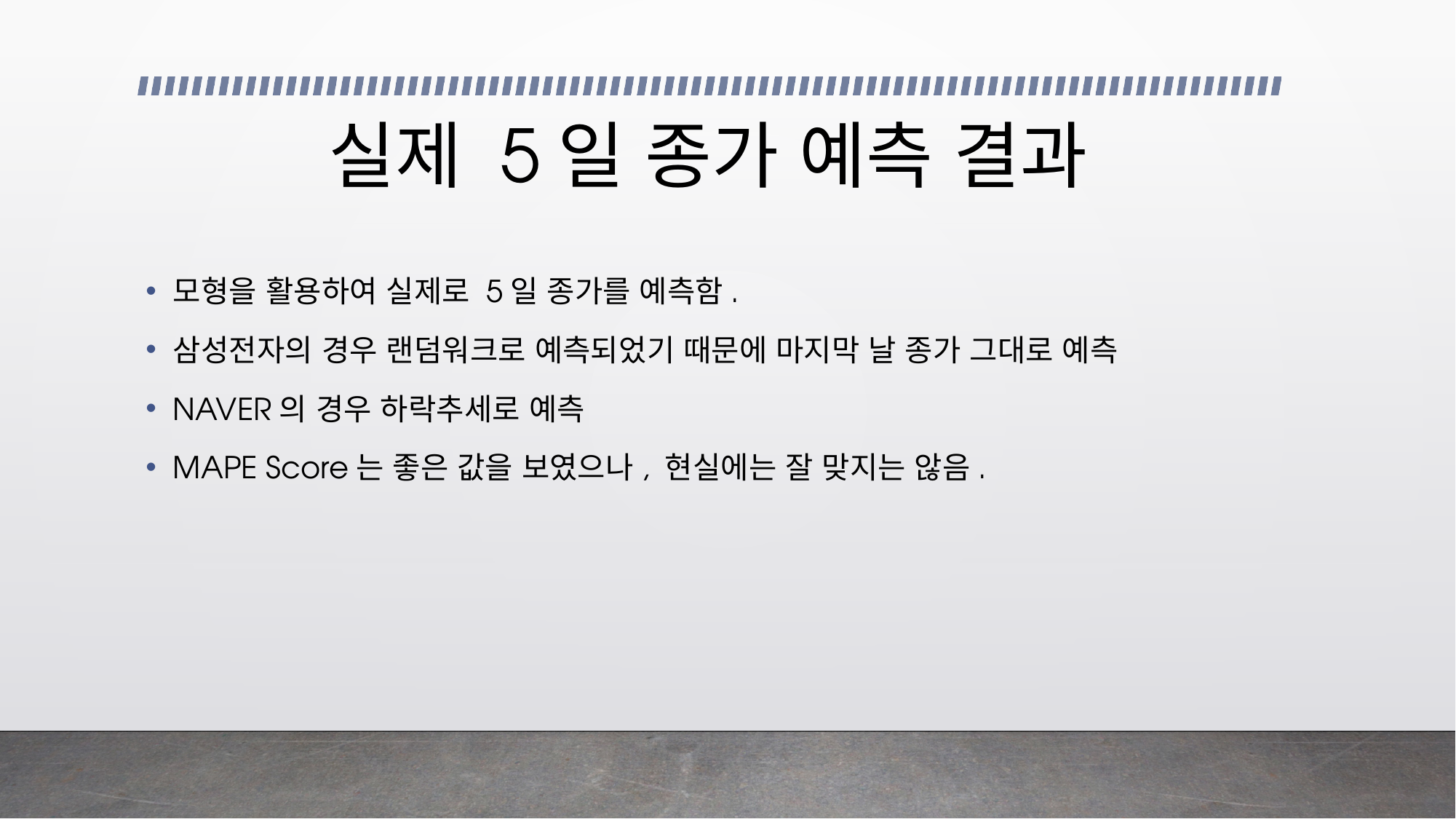

# 실제 5일 종가 예측 결과
모형을 활용하여 실제로 5일 종가를 예측함.
삼성전자의 경우 랜덤워크로 예측되었기 때문에 마지막 날 종가 그대로 예측
NAVER의 경우 하락추세로 예측
MAPE Score는 좋은 값을 보였으나, 현실에는 잘 맞지는 않음.